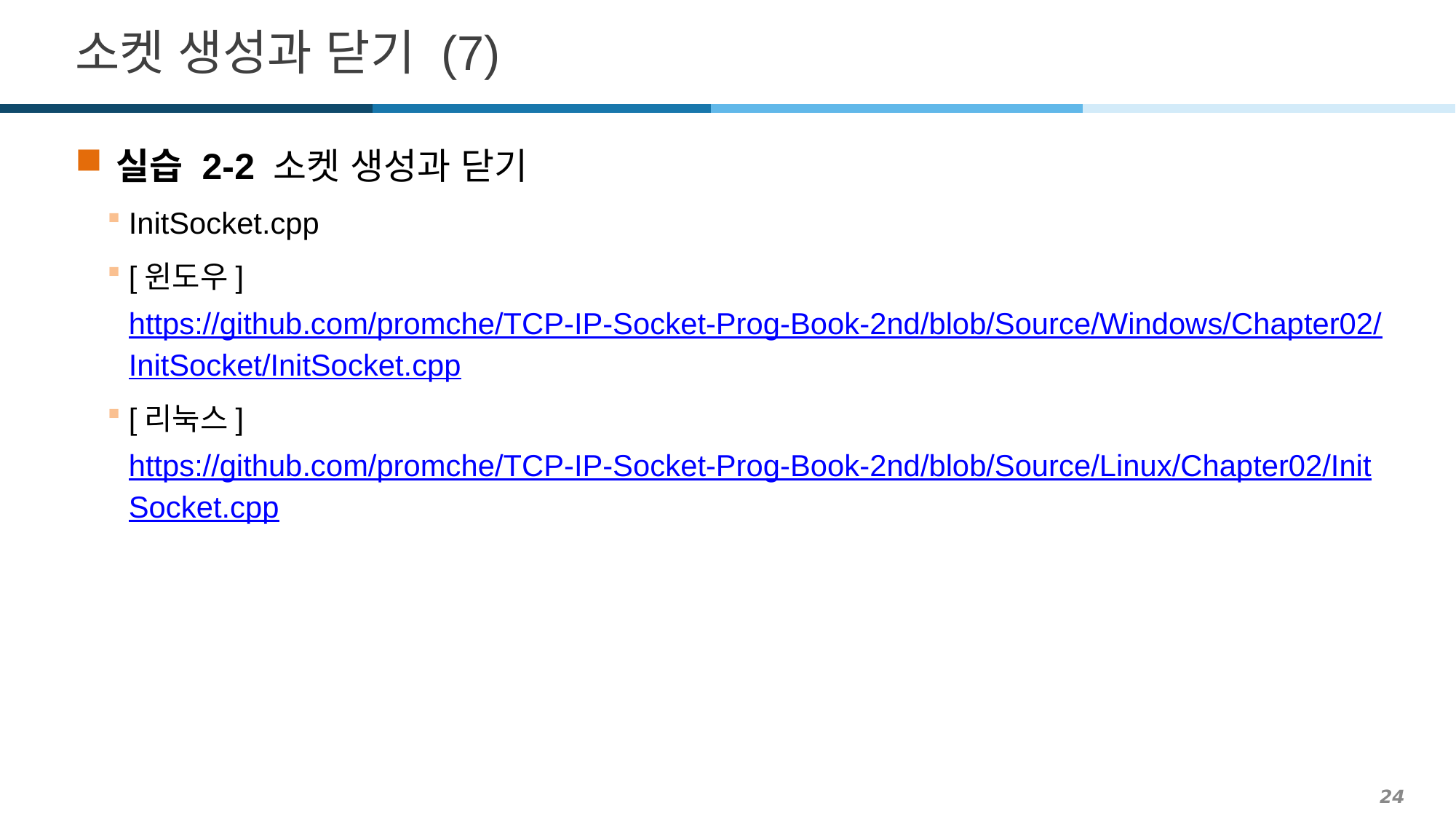

# 소켓 생성과 닫기 (7)
실습 2-2 소켓 생성과 닫기
InitSocket.cpp
[윈도우] https://github.com/promche/TCP-IP-Socket-Prog-Book-2nd/blob/Source/Windows/Chapter02/InitSocket/InitSocket.cpp
[리눅스] https://github.com/promche/TCP-IP-Socket-Prog-Book-2nd/blob/Source/Linux/Chapter02/InitSocket.cpp